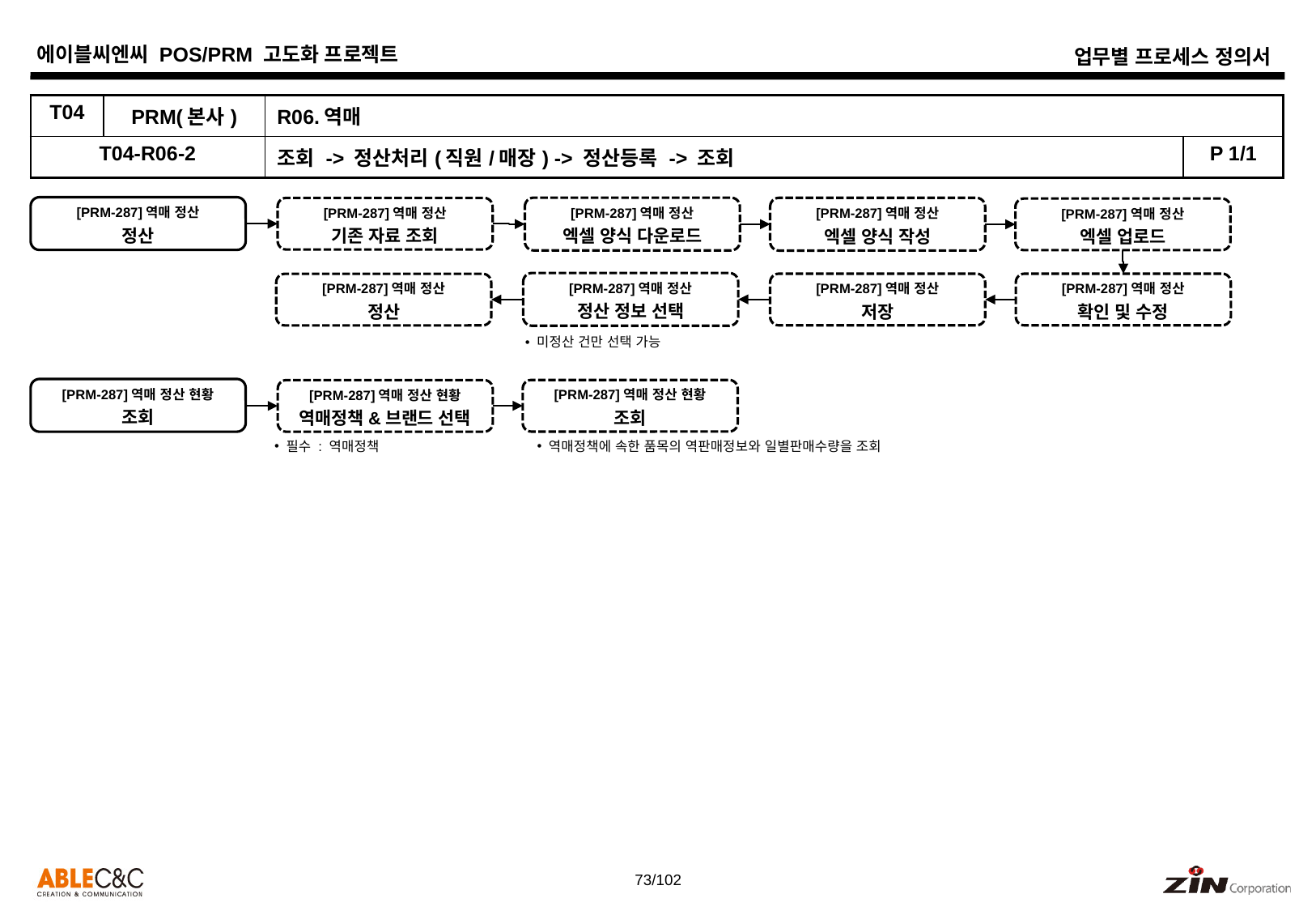

| T04 | PRM(본사) | R06.역매 |  |
| --- | --- | --- | --- |
| T04-R06-2 |  | 조회 -> 정산처리(직원/매장) -> 정산등록 -> 조회 | P 1/1 |
[PRM-287]역매 정산
정산
[PRM-287]역매 정산
엑셀 양식 다운로드
[PRM-287]역매 정산
엑셀 양식 작성
[PRM-287]역매 정산
기존 자료 조회
[PRM-287]역매 정산
엑셀 업로드
[PRM-287]역매 정산
정산 정보 선택
[PRM-287]역매 정산
저장
[PRM-287]역매 정산
확인 및 수정
[PRM-287]역매 정산
정산
미정산 건만 선택 가능
[PRM-287]역매 정산 현황
조회
[PRM-287]역매 정산 현황
조회
[PRM-287]역매 정산 현황
역매정책&브랜드 선택
역매정책에 속한 품목의 역판매정보와 일별판매수량을 조회
필수 : 역매정책